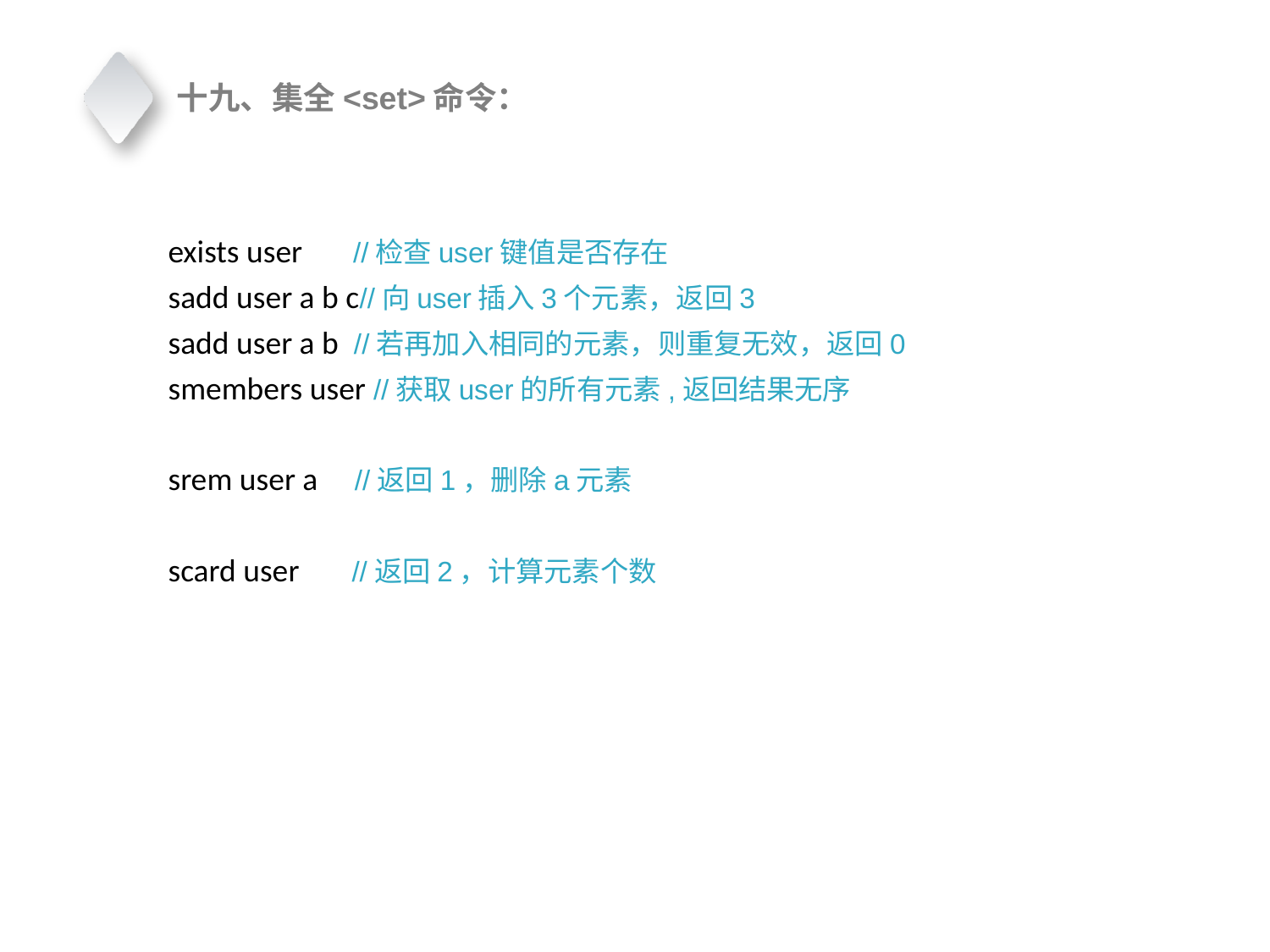

十九、集全<set>命令：
 exists user       //检查user键值是否存在
 sadd user a b c//向user插入3个元素，返回3
 sadd user a b  //若再加入相同的元素，则重复无效，返回0
 smembers user //获取user的所有元素,返回结果无序

 srem user a     //返回1，删除a元素

 scard user       //返回2，计算元素个数